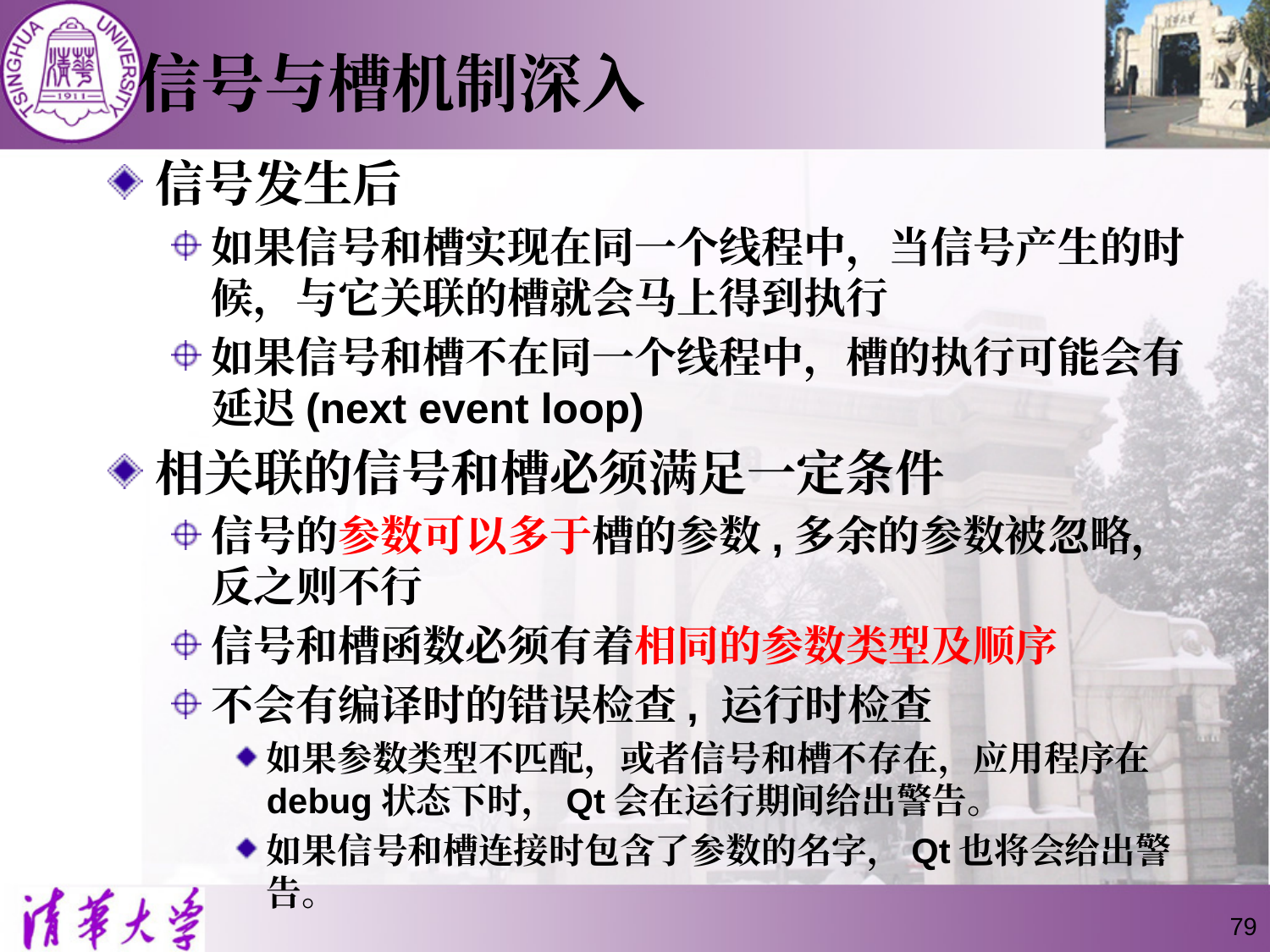

# 信号与槽机制深入
信号发生后
如果信号和槽实现在同一个线程中，当信号产生的时候，与它关联的槽就会马上得到执行
如果信号和槽不在同一个线程中，槽的执行可能会有延迟(next event loop)
相关联的信号和槽必须满足一定条件
信号的参数可以多于槽的参数,多余的参数被忽略，反之则不行
信号和槽函数必须有着相同的参数类型及顺序
不会有编译时的错误检查, 运行时检查
如果参数类型不匹配，或者信号和槽不存在，应用程序在debug状态下时，Qt会在运行期间给出警告。
如果信号和槽连接时包含了参数的名字，Qt也将会给出警告。

79